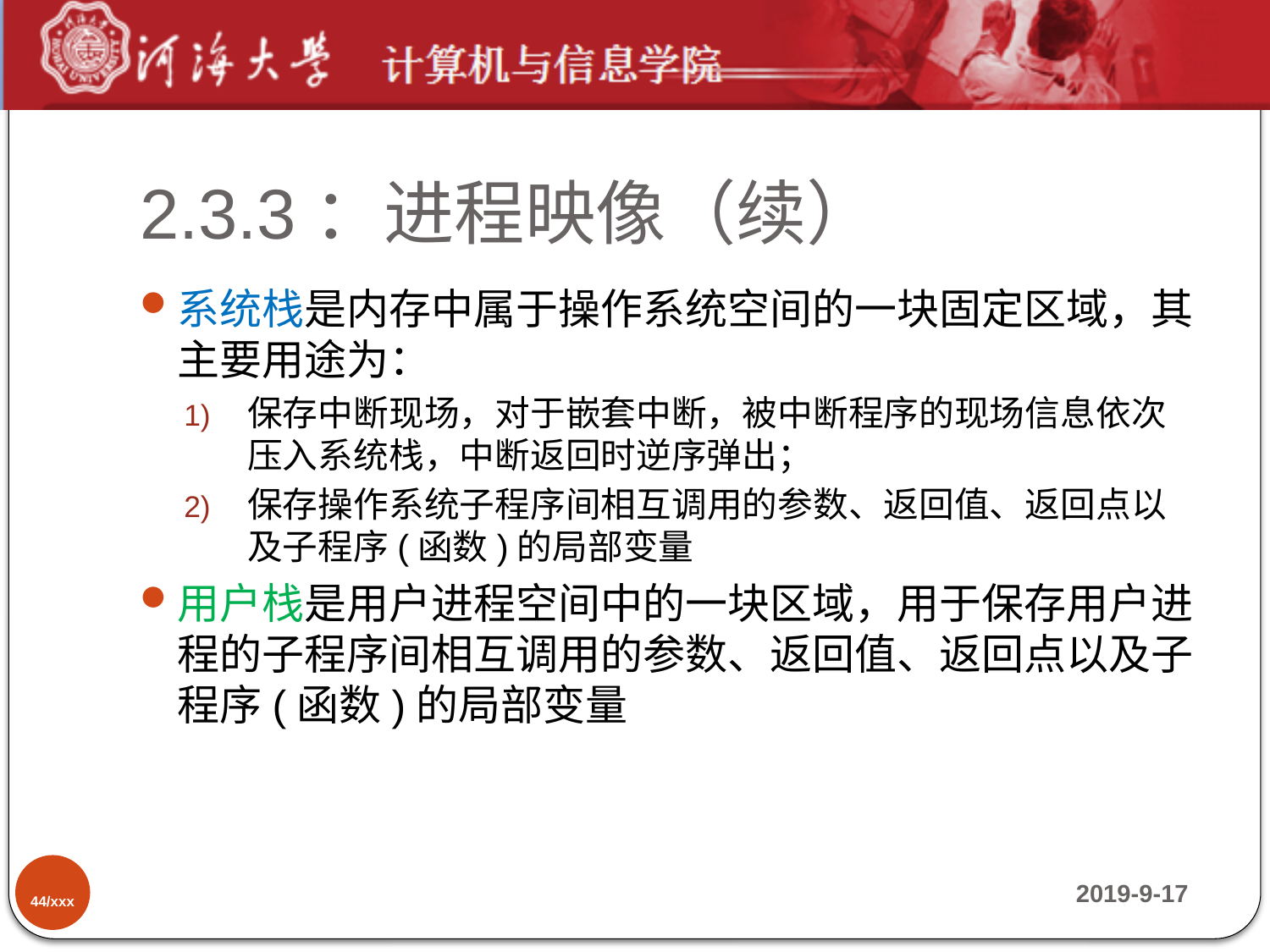

# 2.3.3：进程映像（续）
系统栈是内存中属于操作系统空间的一块固定区域，其主要用途为：
保存中断现场，对于嵌套中断，被中断程序的现场信息依次压入系统栈，中断返回时逆序弹出；
保存操作系统子程序间相互调用的参数、返回值、返回点以及子程序(函数)的局部变量
用户栈是用户进程空间中的一块区域，用于保存用户进程的子程序间相互调用的参数、返回值、返回点以及子程序(函数)的局部变量

44/xxx
2019-9-17